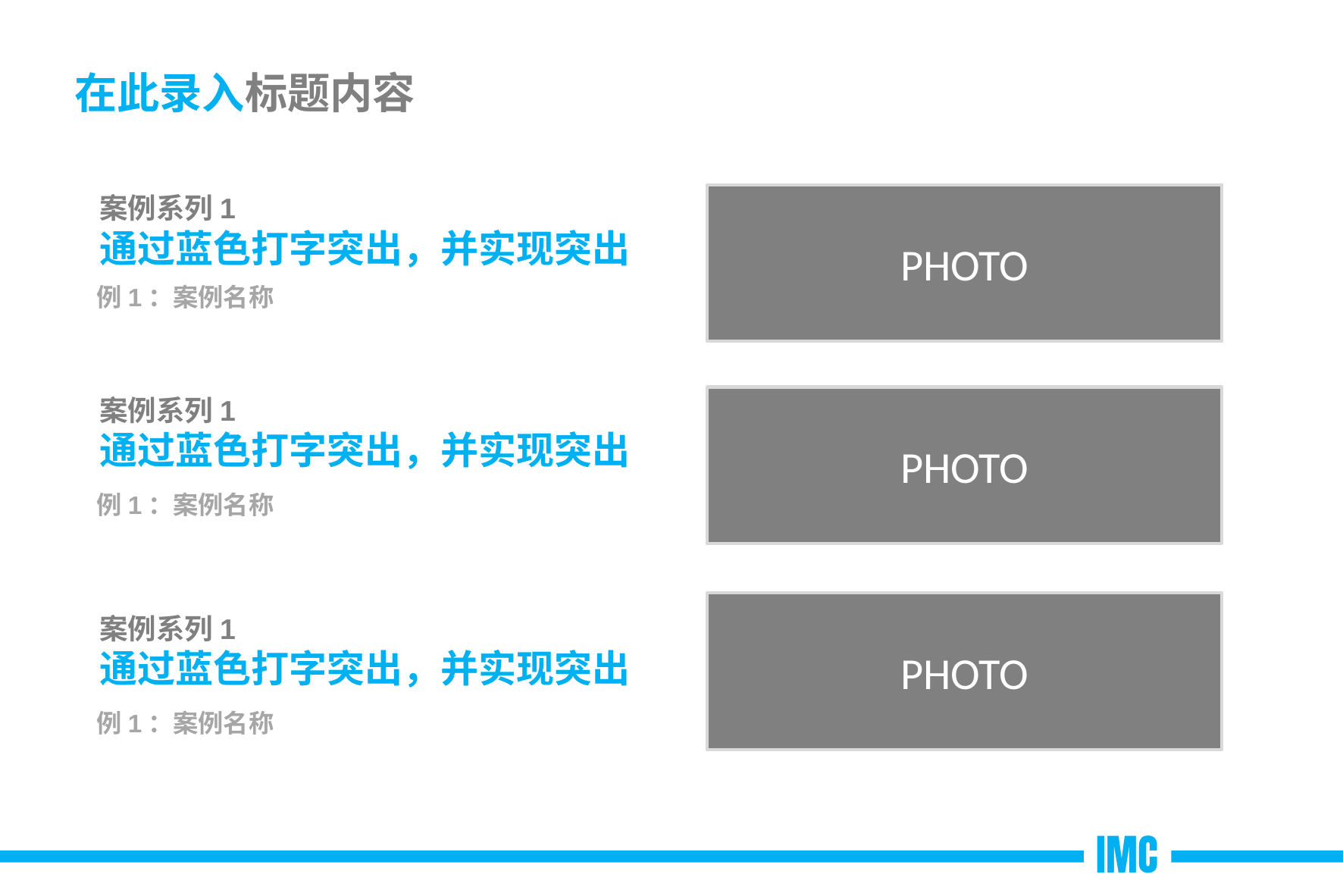

# 在此录入标题内容
案例系列1
通过蓝色打字突出，并实现突出
PHOTO
例1：案例名称
案例系列1
通过蓝色打字突出，并实现突出
PHOTO
例1：案例名称
PHOTO
案例系列1
通过蓝色打字突出，并实现突出
例1：案例名称